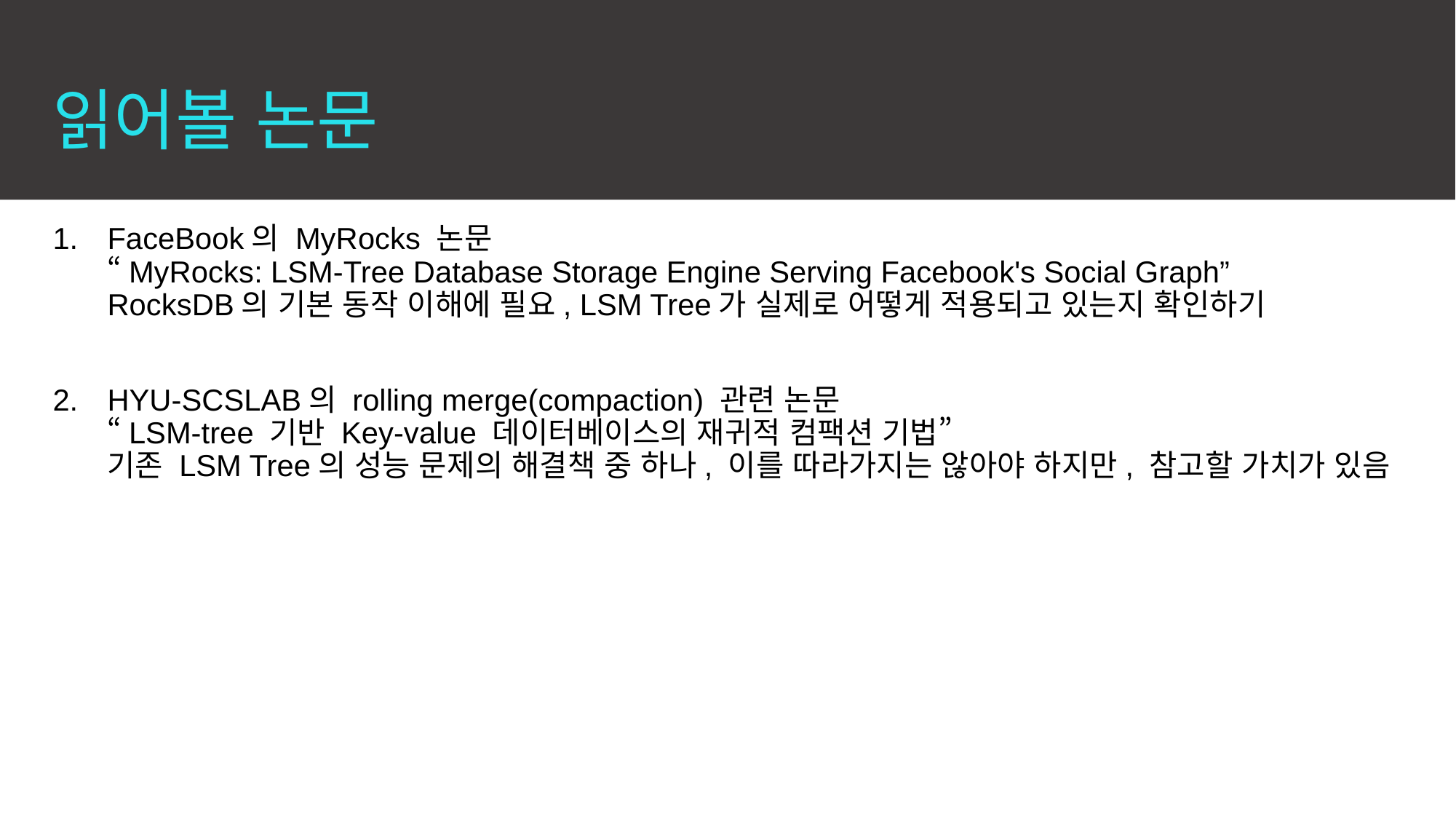

# 읽어볼 논문
FaceBook의 MyRocks 논문
“MyRocks: LSM-Tree Database Storage Engine Serving Facebook's Social Graph”
RocksDB의 기본 동작 이해에 필요, LSM Tree가 실제로 어떻게 적용되고 있는지 확인하기

HYU-SCSLAB의 rolling merge(compaction) 관련 논문
“LSM-tree 기반 Key-value 데이터베이스의 재귀적 컴팩션 기법”
기존 LSM Tree의 성능 문제의 해결책 중 하나, 이를 따라가지는 않아야 하지만, 참고할 가치가 있음